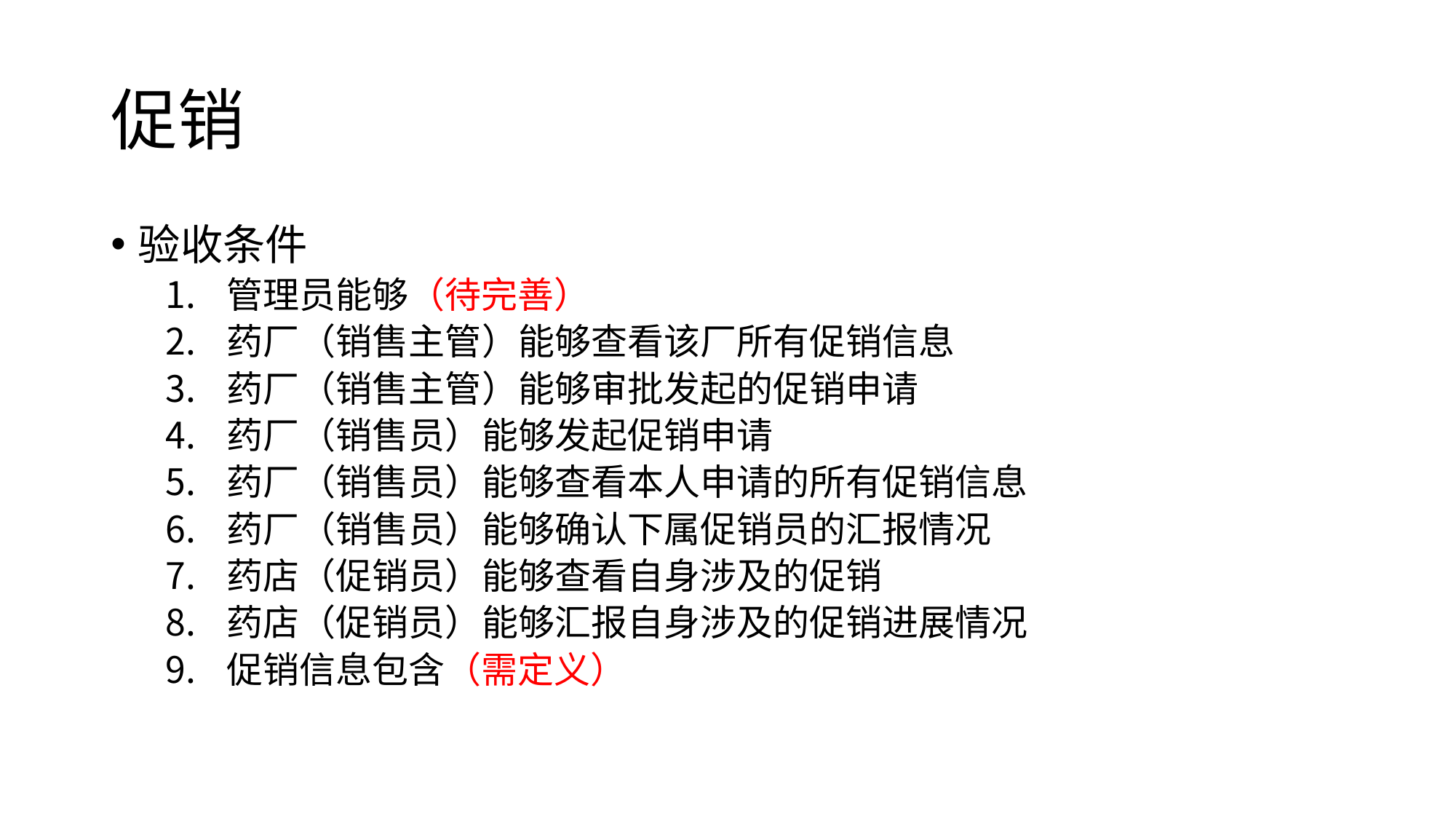

# 促销
验收条件
管理员能够（待完善）
药厂（销售主管）能够查看该厂所有促销信息
药厂（销售主管）能够审批发起的促销申请
药厂（销售员）能够发起促销申请
药厂（销售员）能够查看本人申请的所有促销信息
药厂（销售员）能够确认下属促销员的汇报情况
药店（促销员）能够查看自身涉及的促销
药店（促销员）能够汇报自身涉及的促销进展情况
促销信息包含（需定义）